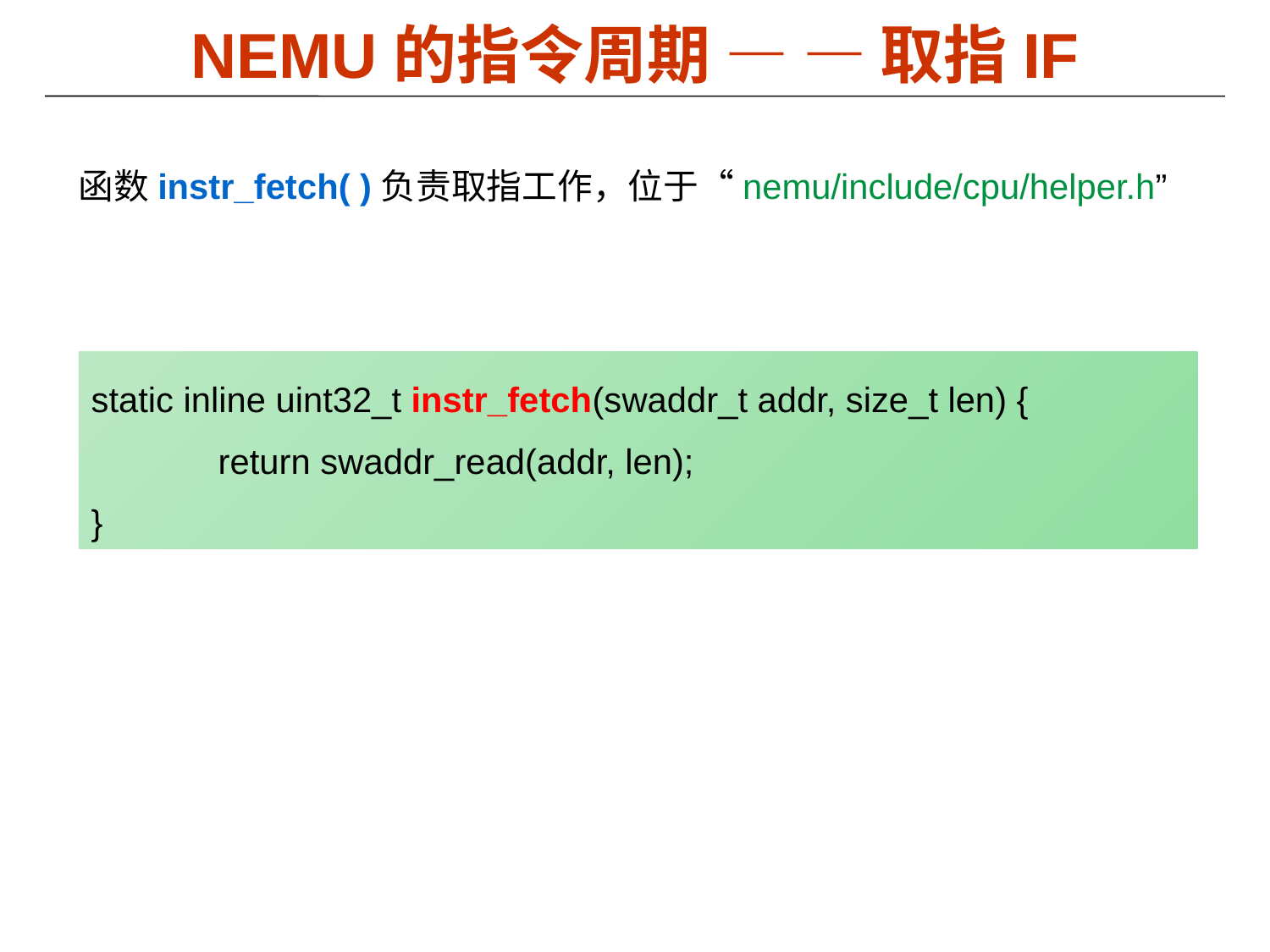

# NEMU的指令周期 — — 取指IF
函数instr_fetch( )负责取指工作，位于“nemu/include/cpu/helper.h”
static inline uint32_t instr_fetch(swaddr_t addr, size_t len) {
	return swaddr_read(addr, len);
}